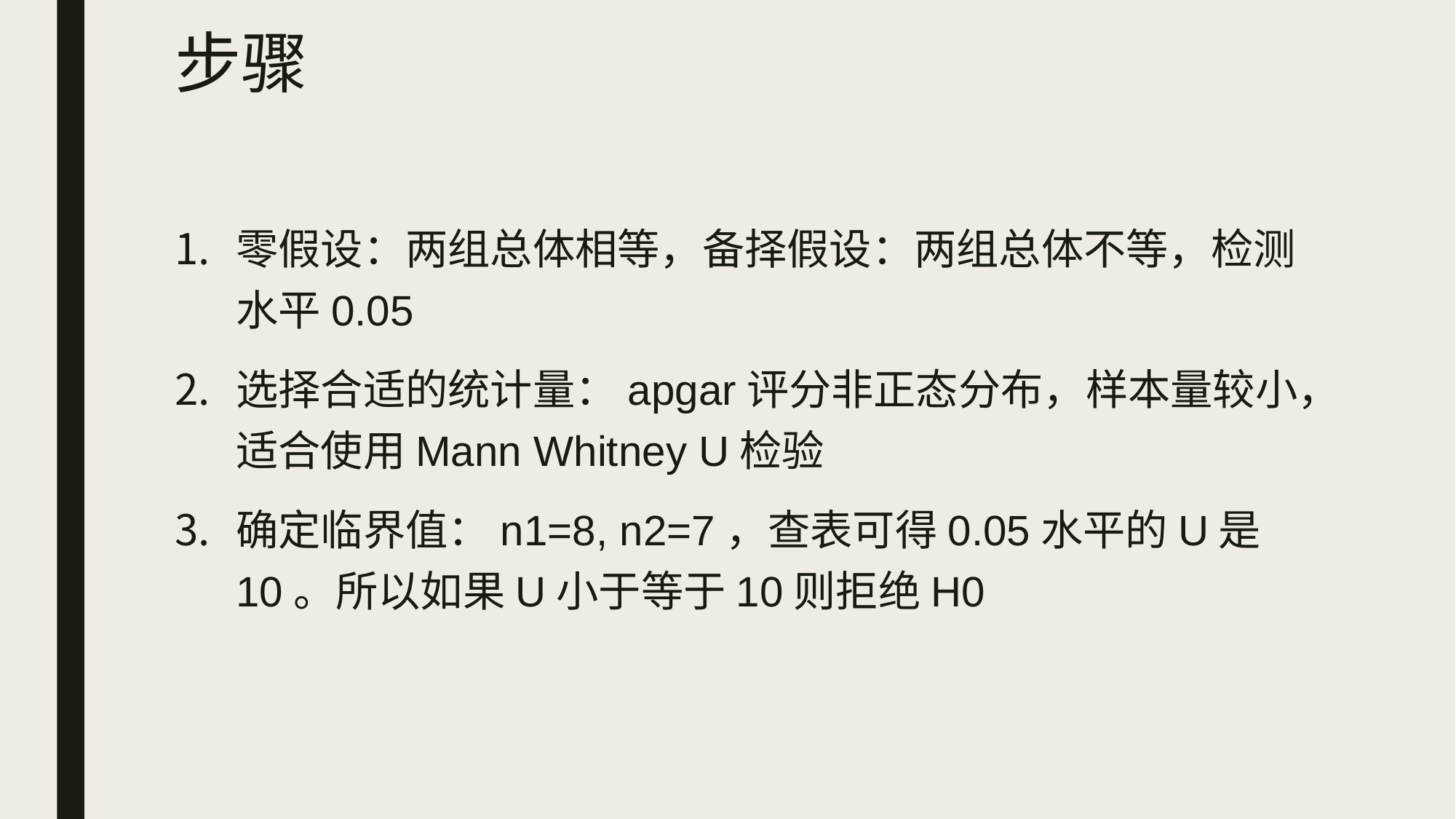

# 步骤
零假设：两组总体相等，备择假设：两组总体不等，检测水平0.05
选择合适的统计量：apgar评分非正态分布，样本量较小，适合使用Mann Whitney U检验
确定临界值：n1=8, n2=7，查表可得0.05水平的U是10。所以如果U小于等于10则拒绝H0